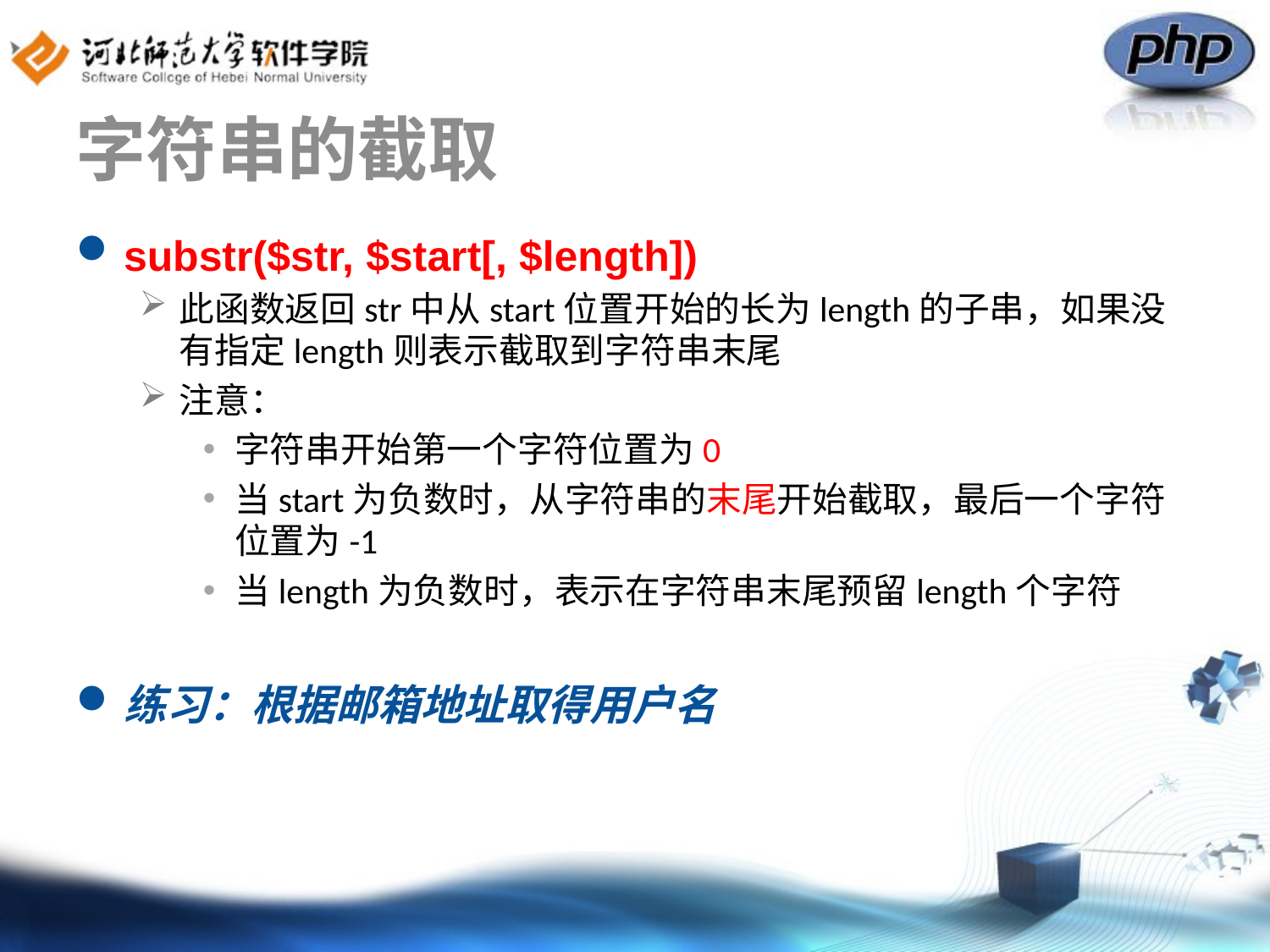

# 字符串的截取
substr($str, $start[, $length])
此函数返回str中从start位置开始的长为length的子串，如果没有指定length则表示截取到字符串末尾
注意：
字符串开始第一个字符位置为0
当start为负数时，从字符串的末尾开始截取，最后一个字符位置为-1
当length为负数时，表示在字符串末尾预留length个字符

练习：根据邮箱地址取得用户名